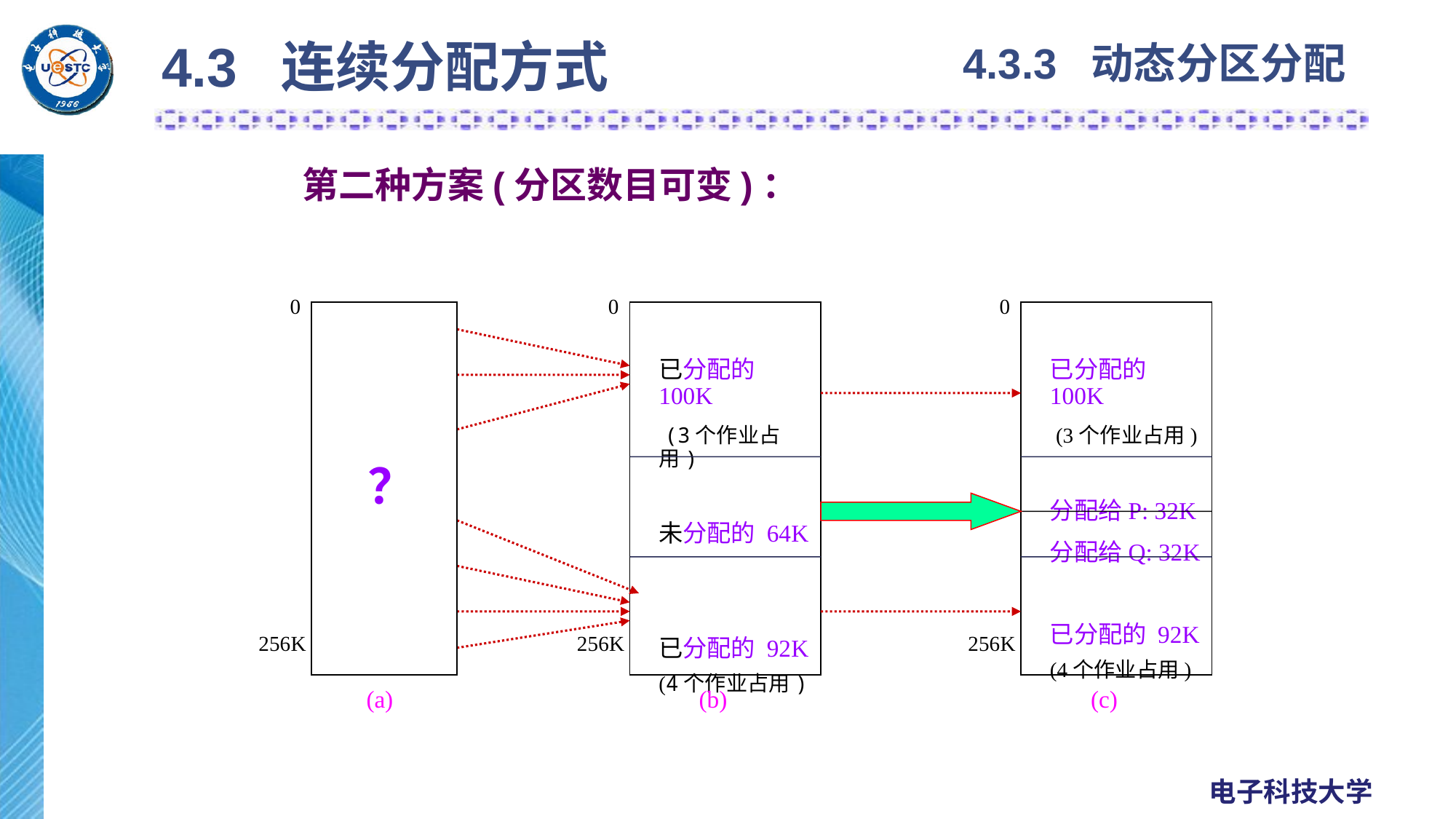

4.3  连续分配方式
# 4.3.3  动态分区分配
         第二种方案(分区数目可变)：
     0

256K

？
(a)
     0

256K

已分配的100K
 (3个作业占用)

未分配的 64K

已分配的 92K
(4个作业占用)

     (b)
     0

256K

已分配的100K
 (3个作业占用)

分配给P: 32K
分配给Q: 32K

已分配的 92K
(4个作业占用)

     (c)